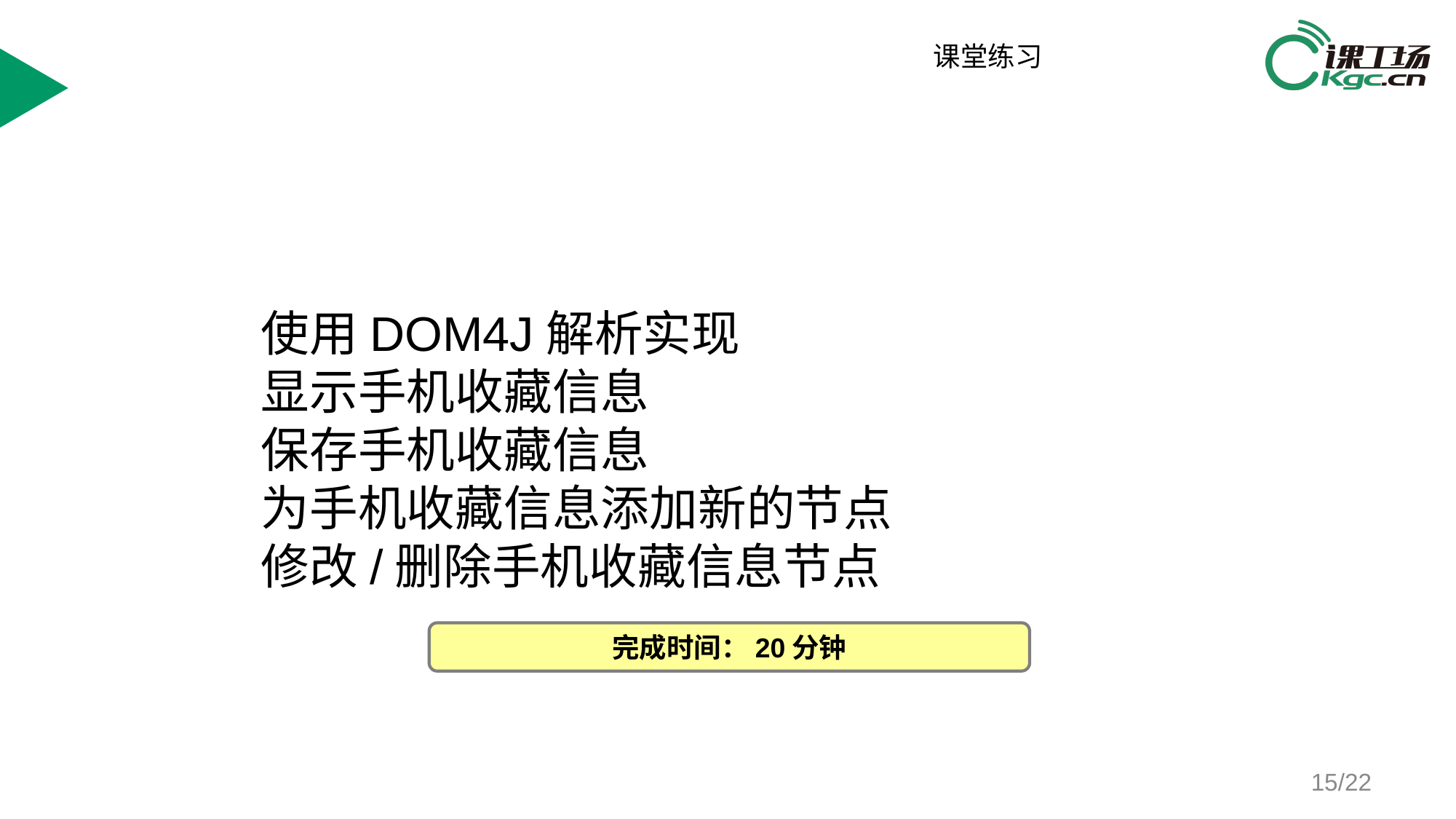

15/22
课堂练习
使用DOM4J解析实现
显示手机收藏信息
保存手机收藏信息
为手机收藏信息添加新的节点
修改/删除手机收藏信息节点
完成时间：20分钟